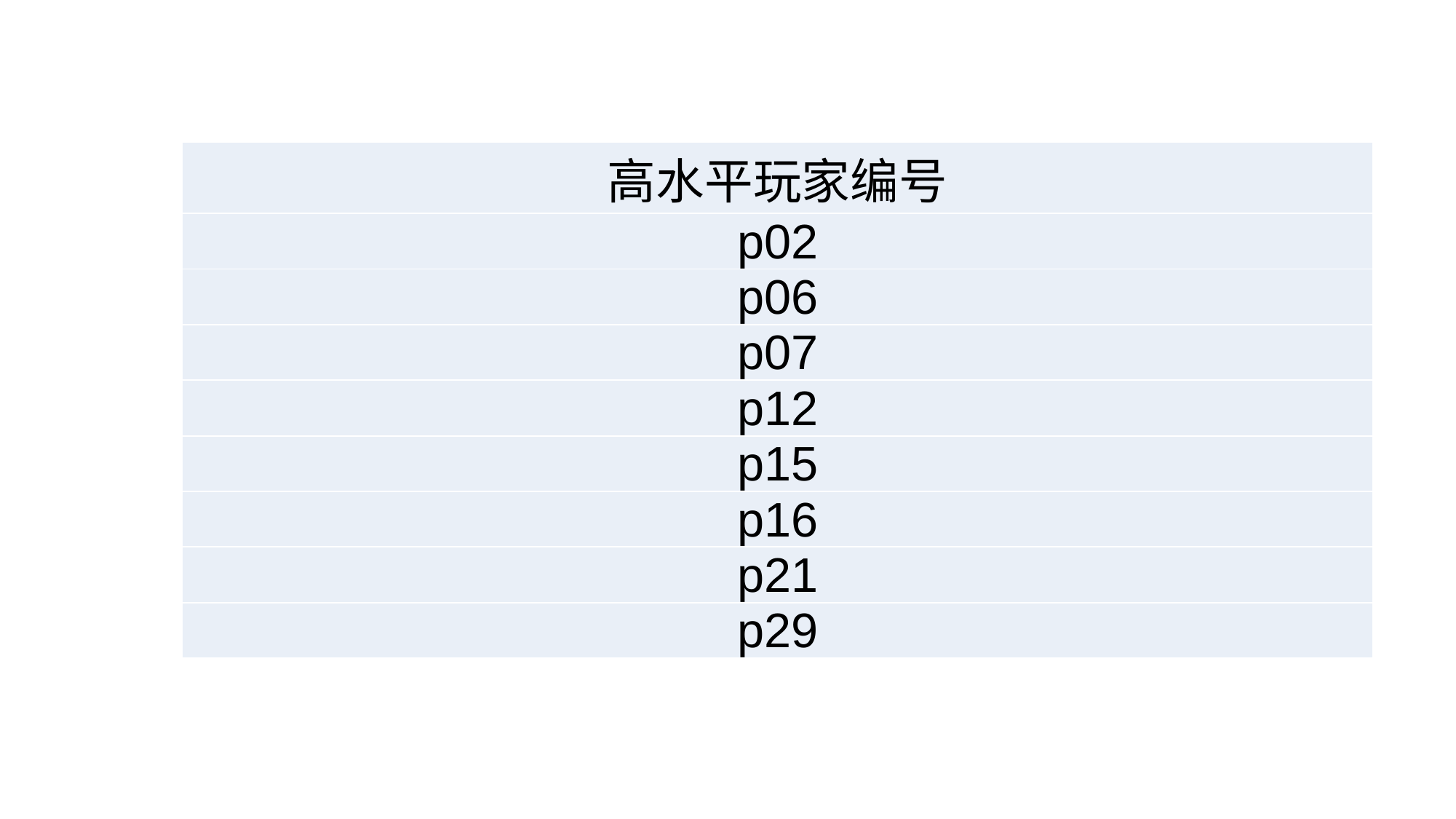

| 高水平玩家编号 |
| --- |
| p02 |
| p06 |
| p07 |
| p12 |
| p15 |
| p16 |
| p21 |
| p29 |